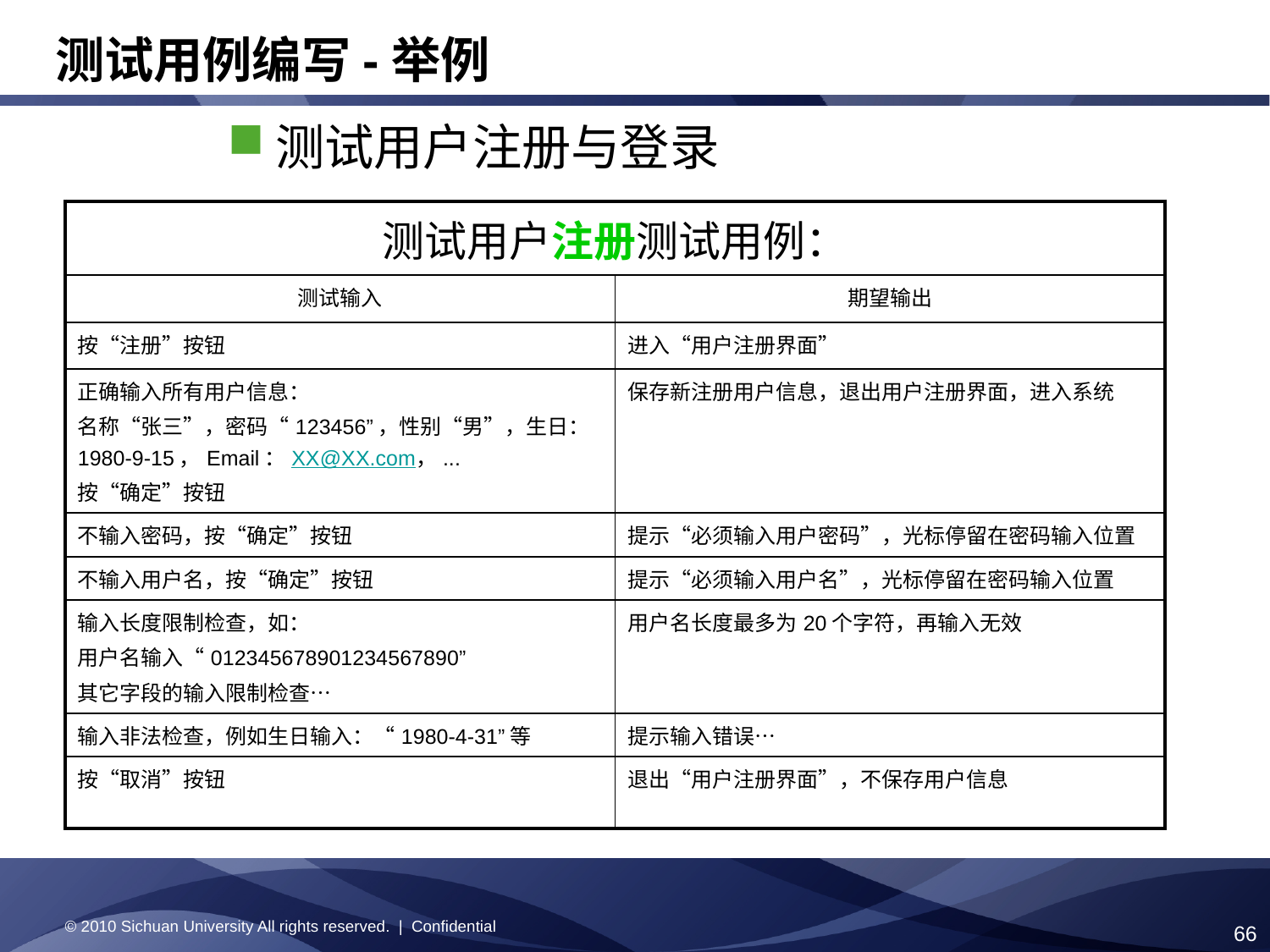

# 测试用例编写-举例
测试用户注册与登录

| 测试用户注册测试用例： |  |
| --- | --- |
| 测试输入 | 期望输出 |
| 按“注册”按钮 | 进入“用户注册界面” |
| 正确输入所有用户信息： 名称“张三”，密码“123456”，性别“男”，生日：1980-9-15，Email：XX@XX.com，... 按“确定”按钮 | 保存新注册用户信息，退出用户注册界面，进入系统 |
| 不输入密码，按“确定”按钮 | 提示“必须输入用户密码”，光标停留在密码输入位置 |
| 不输入用户名，按“确定”按钮 | 提示“必须输入用户名”，光标停留在密码输入位置 |
| 输入长度限制检查，如： 用户名输入“012345678901234567890” 其它字段的输入限制检查… | 用户名长度最多为20个字符，再输入无效 |
| 输入非法检查，例如生日输入：“1980-4-31”等 | 提示输入错误… |
| 按“取消”按钮 | 退出“用户注册界面”，不保存用户信息 |
© 2010 Sichuan University All rights reserved.  |  Confidential
66